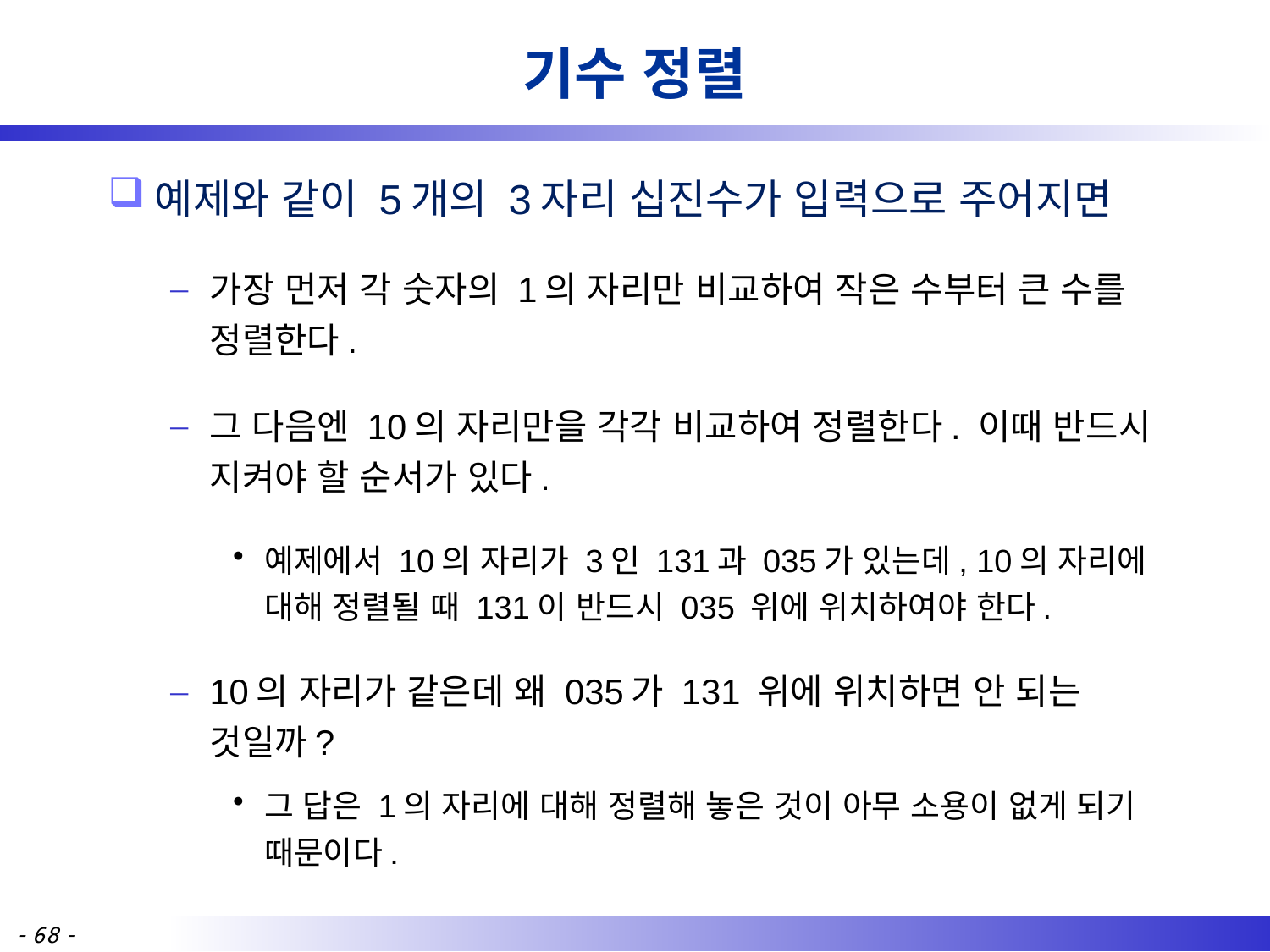

# 기수 정렬
예제와 같이 5개의 3자리 십진수가 입력으로 주어지면
가장 먼저 각 숫자의 1의 자리만 비교하여 작은 수부터 큰 수를 정렬한다.
그 다음엔 10의 자리만을 각각 비교하여 정렬한다. 이때 반드시 지켜야 할 순서가 있다.
예제에서 10의 자리가 3인 131과 035가 있는데, 10의 자리에 대해 정렬될 때 131이 반드시 035 위에 위치하여야 한다.
10의 자리가 같은데 왜 035가 131 위에 위치하면 안 되는 것일까?
그 답은 1의 자리에 대해 정렬해 놓은 것이 아무 소용이 없게 되기 때문이다.
- 68 -